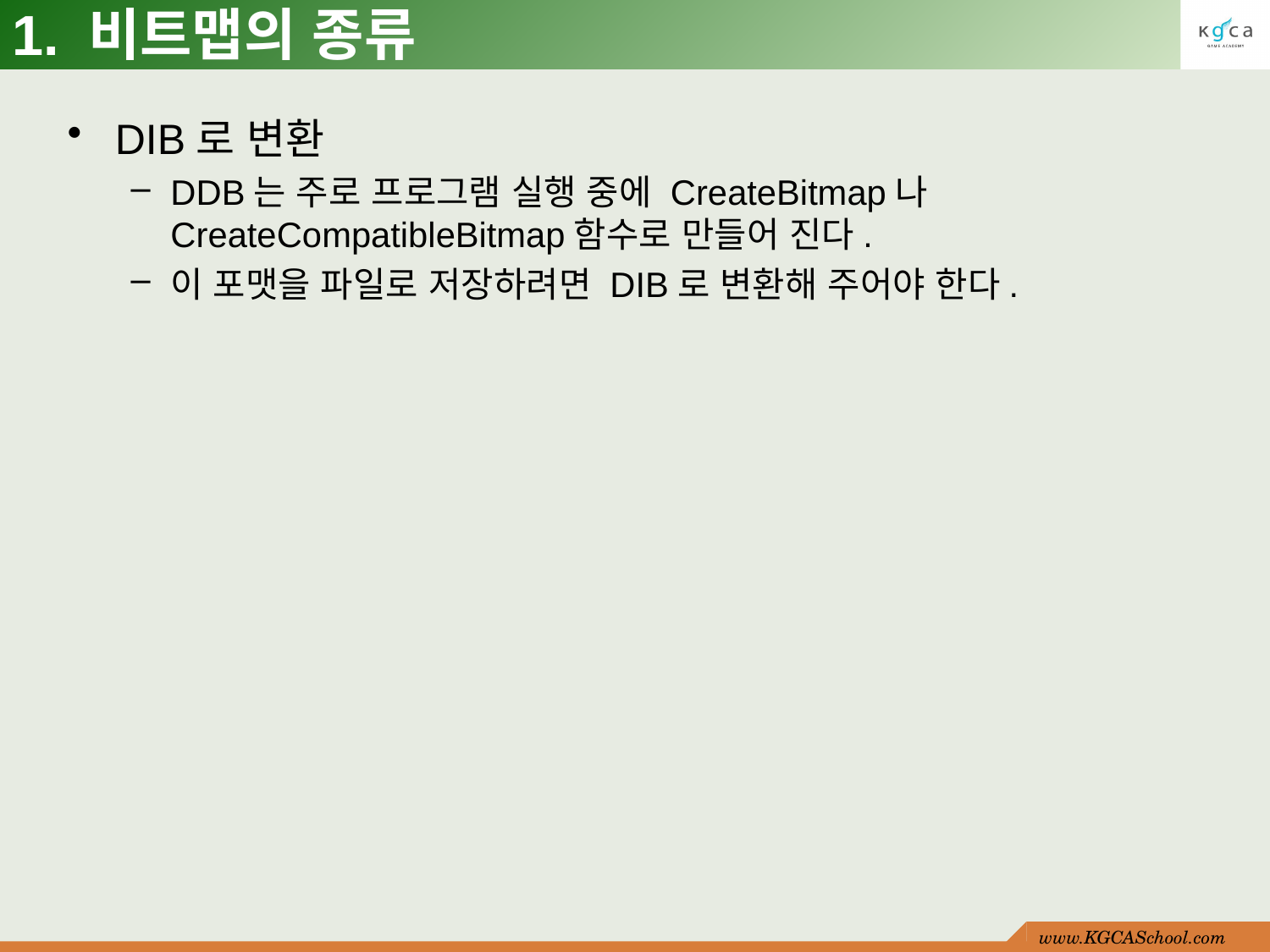

# 1. 비트맵의 종류
DIB로 변환
DDB는 주로 프로그램 실행 중에 CreateBitmap나 CreateCompatibleBitmap함수로 만들어 진다.
이 포맷을 파일로 저장하려면 DIB로 변환해 주어야 한다.